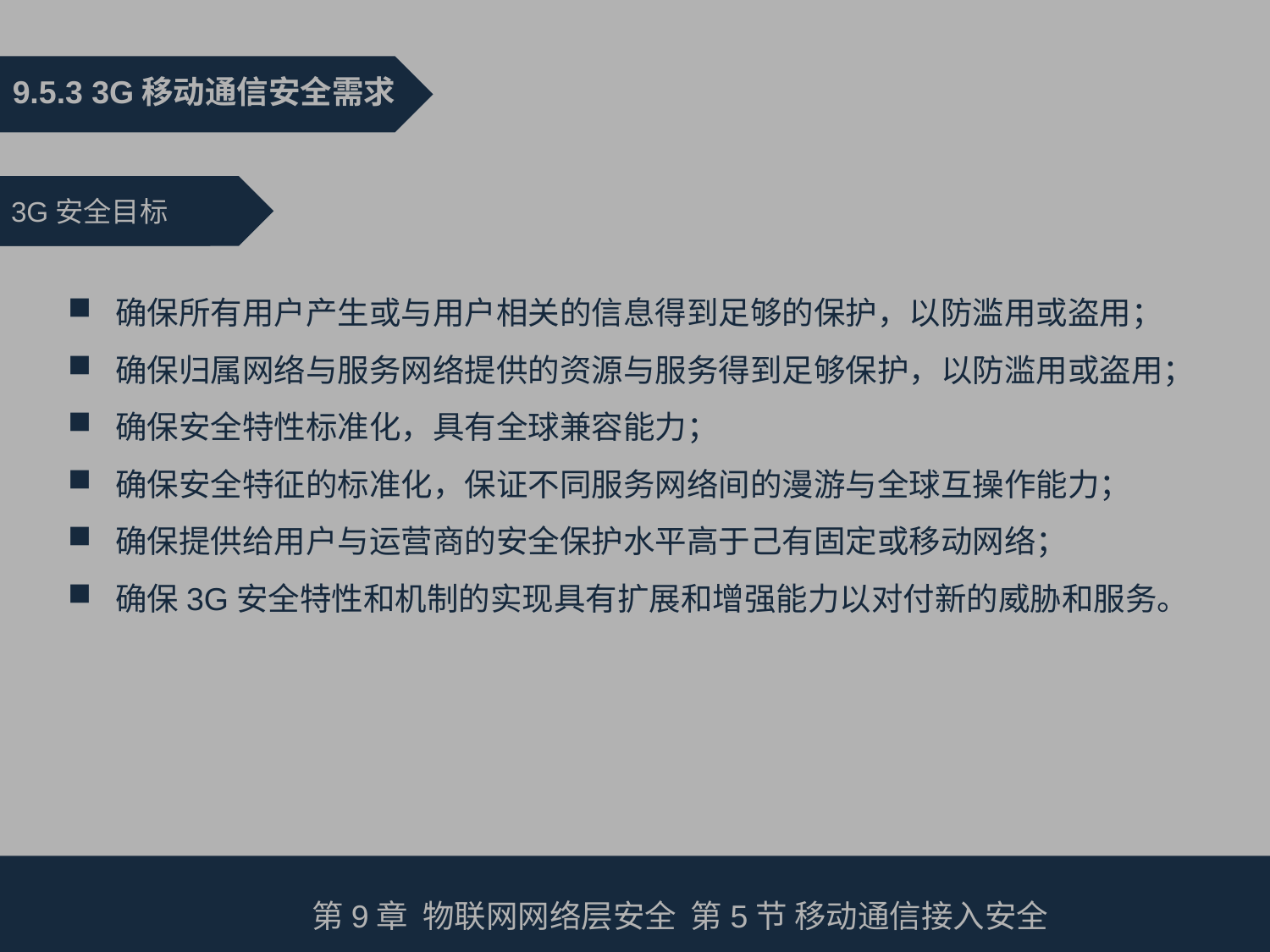

9.5.3 3G移动通信安全需求
3G安全目标
确保所有用户产生或与用户相关的信息得到足够的保护，以防滥用或盗用；
确保归属网络与服务网络提供的资源与服务得到足够保护，以防滥用或盗用；
确保安全特性标准化，具有全球兼容能力；
确保安全特征的标准化，保证不同服务网络间的漫游与全球互操作能力；
确保提供给用户与运营商的安全保护水平高于己有固定或移动网络；
确保3G安全特性和机制的实现具有扩展和增强能力以对付新的威胁和服务。
第9章  物联网网络层安全  第5节 移动通信接入安全